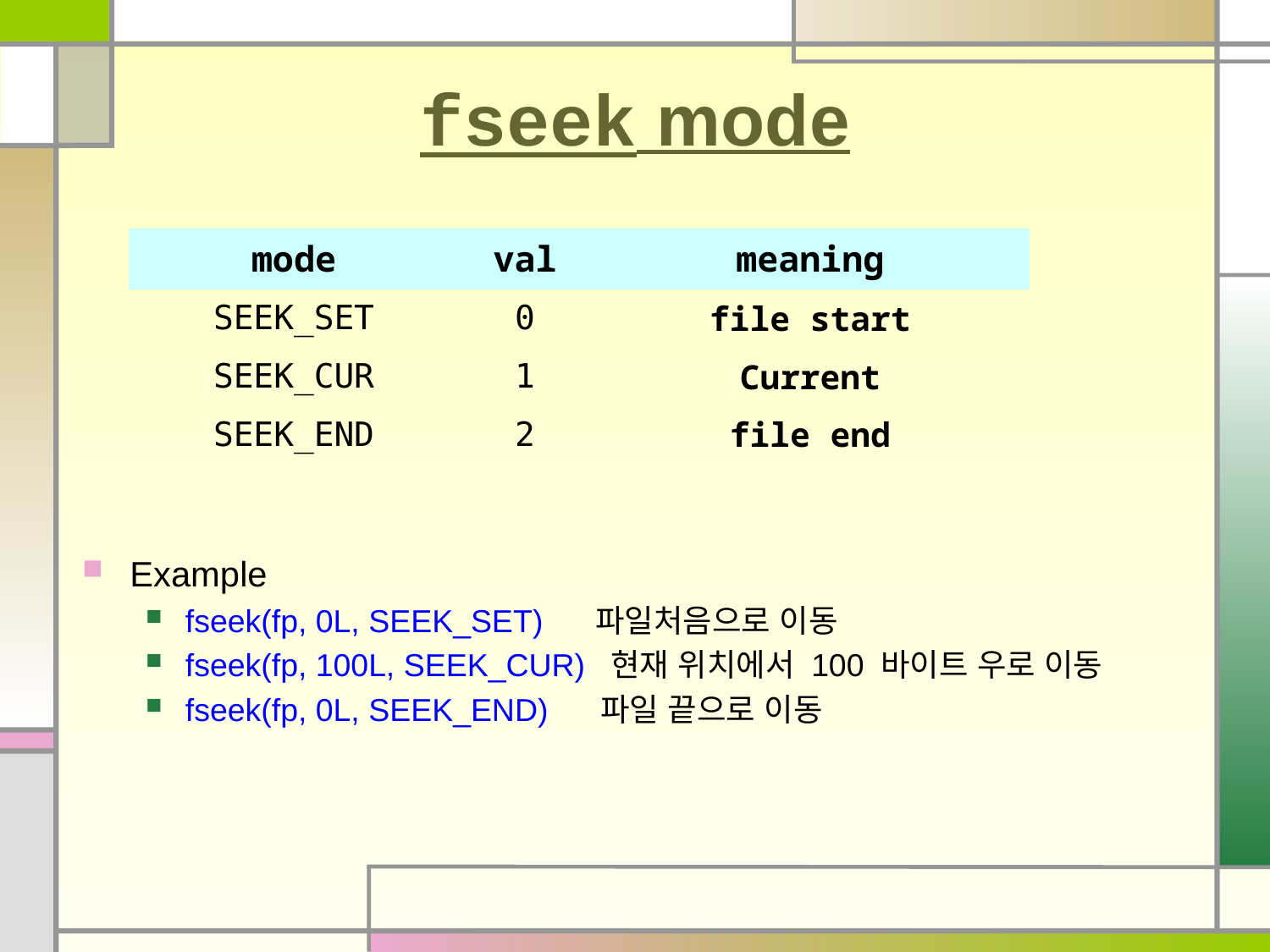

# fseek mode
| mode | val | meaning |
| --- | --- | --- |
| SEEK\_SET | 0 | file start |
| SEEK\_CUR | 1 | Current |
| SEEK\_END | 2 | file end |
Example
fseek(fp, 0L, SEEK_SET)     파일처음으로 이동
fseek(fp, 100L, SEEK_CUR)  현재 위치에서 100 바이트 우로 이동
fseek(fp, 0L, SEEK_END)     파일 끝으로 이동